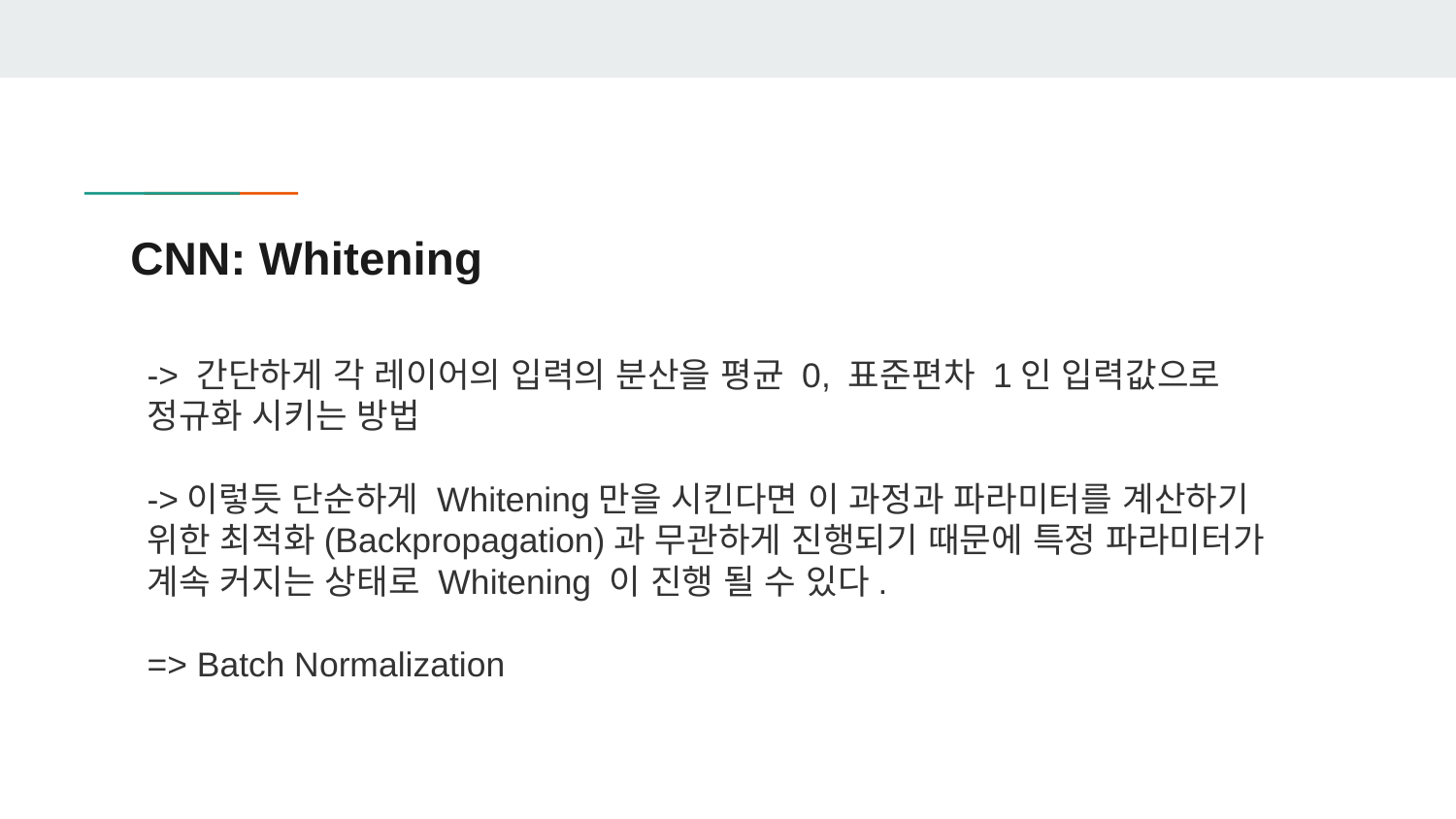

# CNN: Whitening
-> 간단하게 각 레이어의 입력의 분산을 평균 0, 표준편차 1인 입력값으로 정규화 시키는 방법

->이렇듯 단순하게 Whitening만을 시킨다면 이 과정과 파라미터를 계산하기 위한 최적화(Backpropagation)과 무관하게 진행되기 때문에 특정 파라미터가 계속 커지는 상태로 Whitening 이 진행 될 수 있다.

=> Batch Normalization